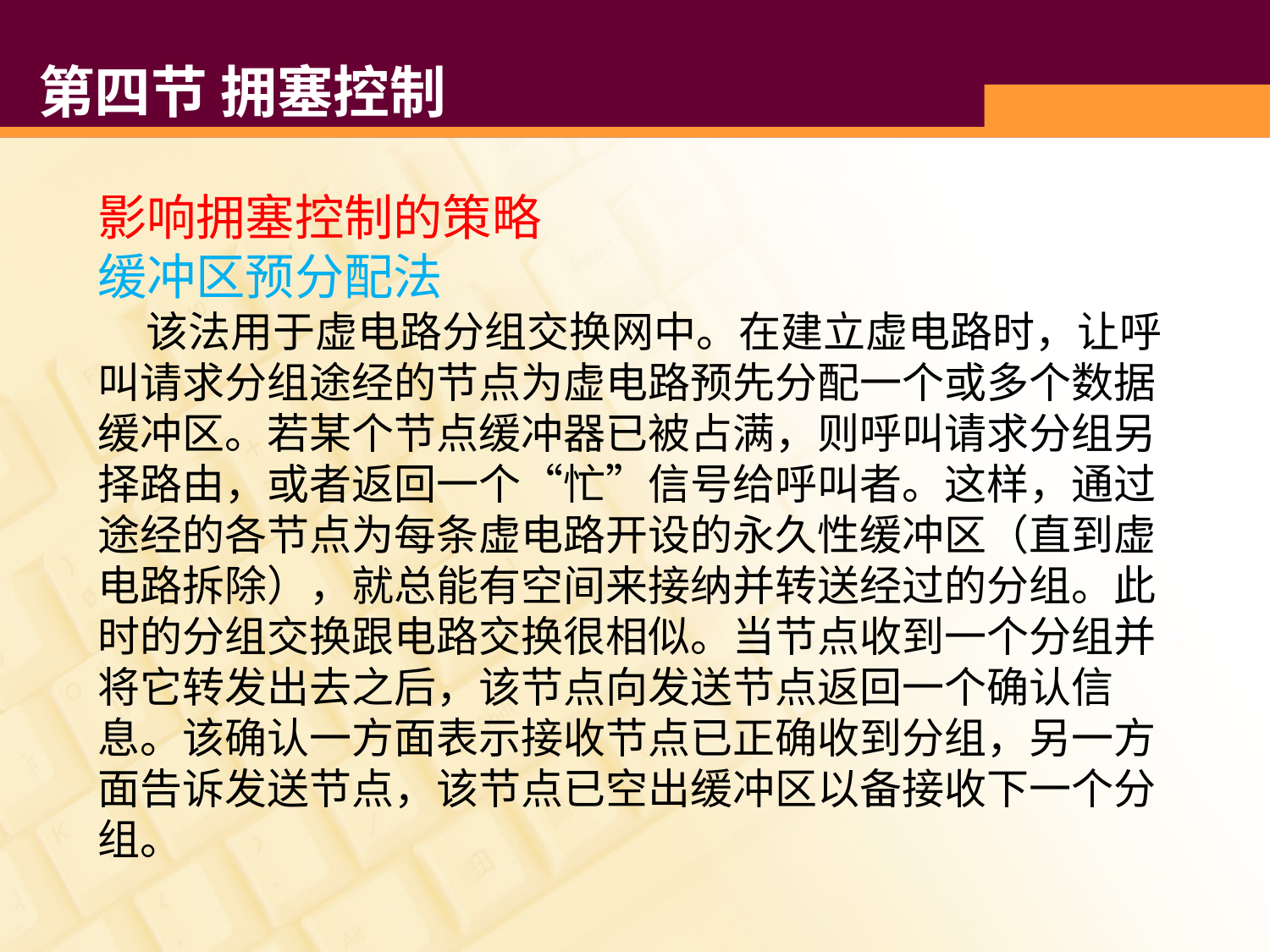

# 第四节 拥塞控制
影响拥塞控制的策略
缓冲区预分配法
    该法用于虚电路分组交换网中。在建立虚电路时，让呼叫请求分组途经的节点为虚电路预先分配一个或多个数据缓冲区。若某个节点缓冲器已被占满，则呼叫请求分组另择路由，或者返回一个“忙”信号给呼叫者。这样，通过途经的各节点为每条虚电路开设的永久性缓冲区（直到虚电路拆除），就总能有空间来接纳并转送经过的分组。此时的分组交换跟电路交换很相似。当节点收到一个分组并将它转发出去之后，该节点向发送节点返回一个确认信息。该确认一方面表示接收节点已正确收到分组，另一方面告诉发送节点，该节点已空出缓冲区以备接收下一个分组。